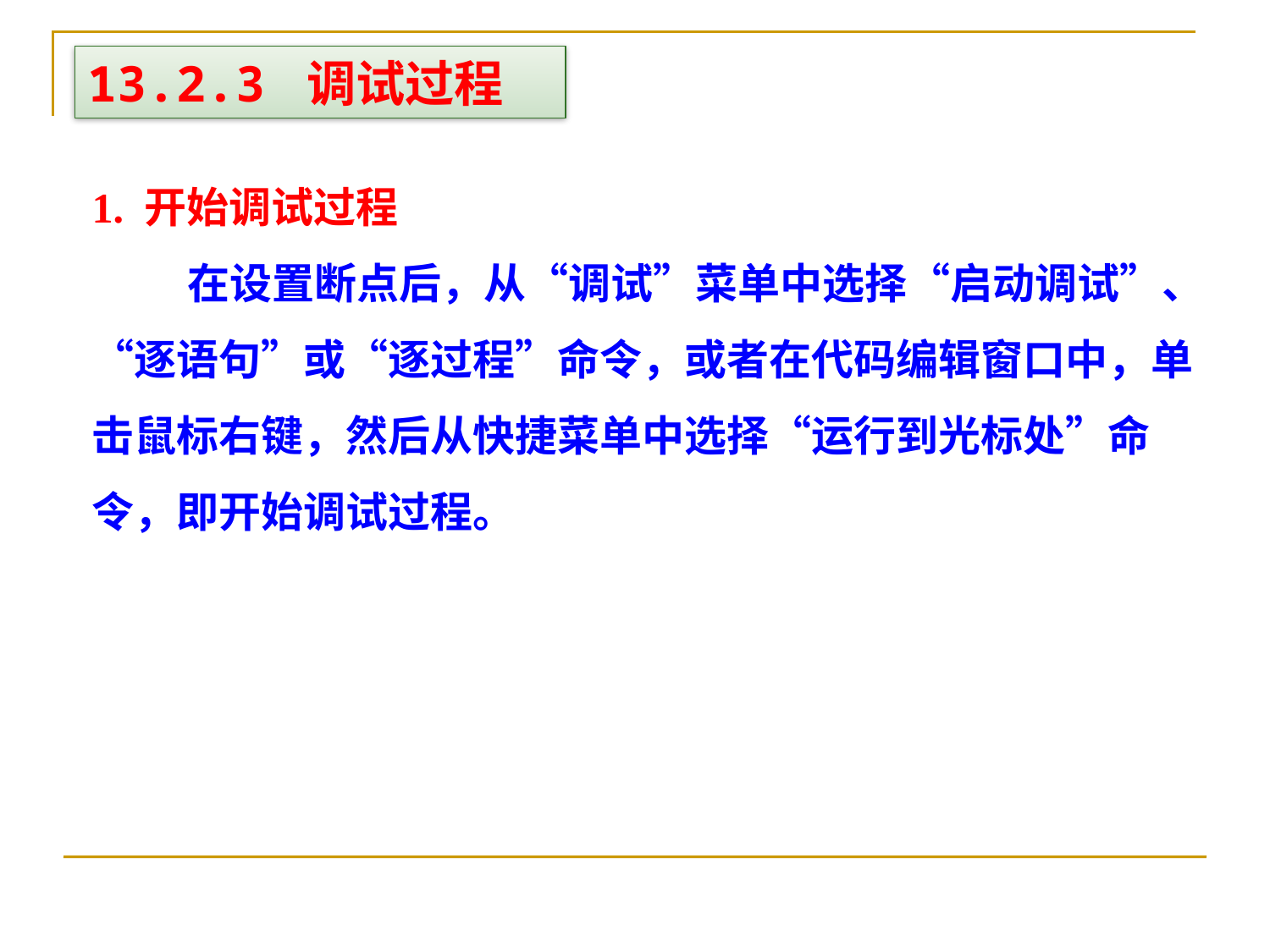

13.2.3 调试过程
1. 开始调试过程
         在设置断点后，从“调试”菜单中选择“启动调试”、“逐语句”或“逐过程”命令，或者在代码编辑窗口中，单击鼠标右键，然后从快捷菜单中选择“运行到光标处”命令，即开始调试过程。